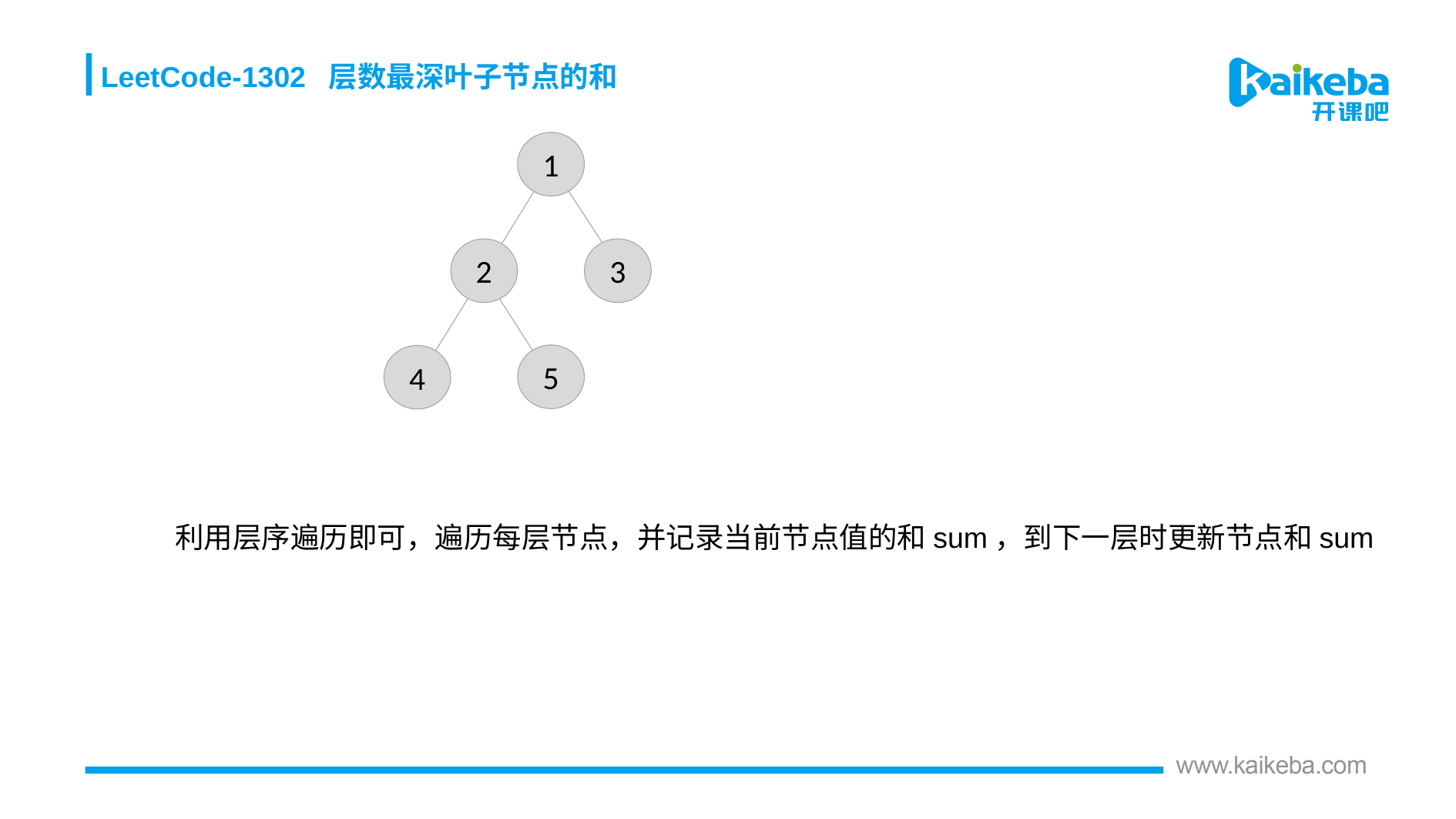

LeetCode-1302  层数最深叶子节点的和
1
2
3
5
4
利用层序遍历即可，遍历每层节点，并记录当前节点值的和sum，到下一层时更新节点和sum